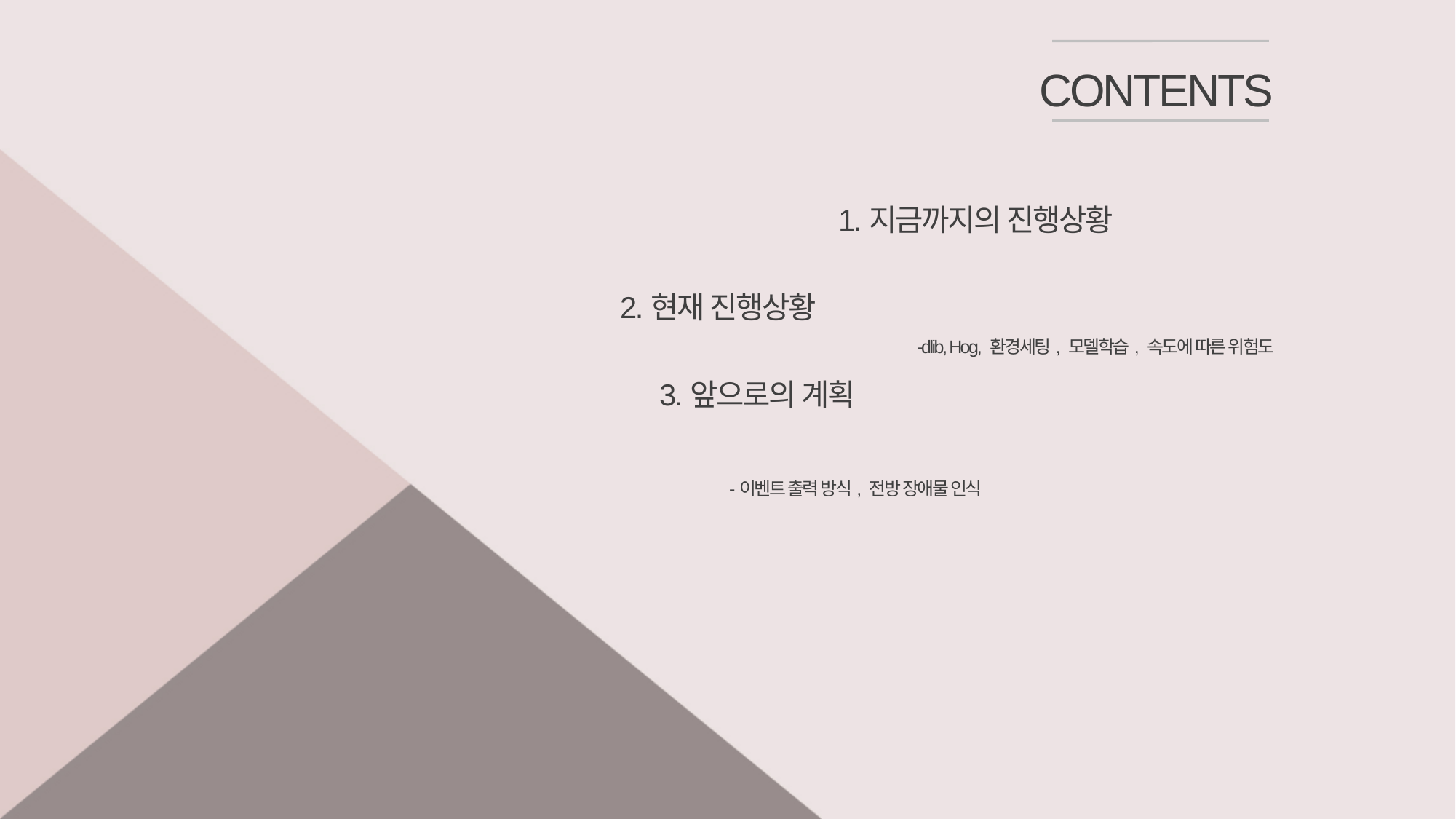

CONTENTS
1.지금까지의 진행상황

2.현재 진행상황
-dlib, Hog, 환경세팅, 모델학습, 속도에 따른 위험도
        3.앞으로의 계획
-이벤트 출력 방식, 전방 장애물 인식